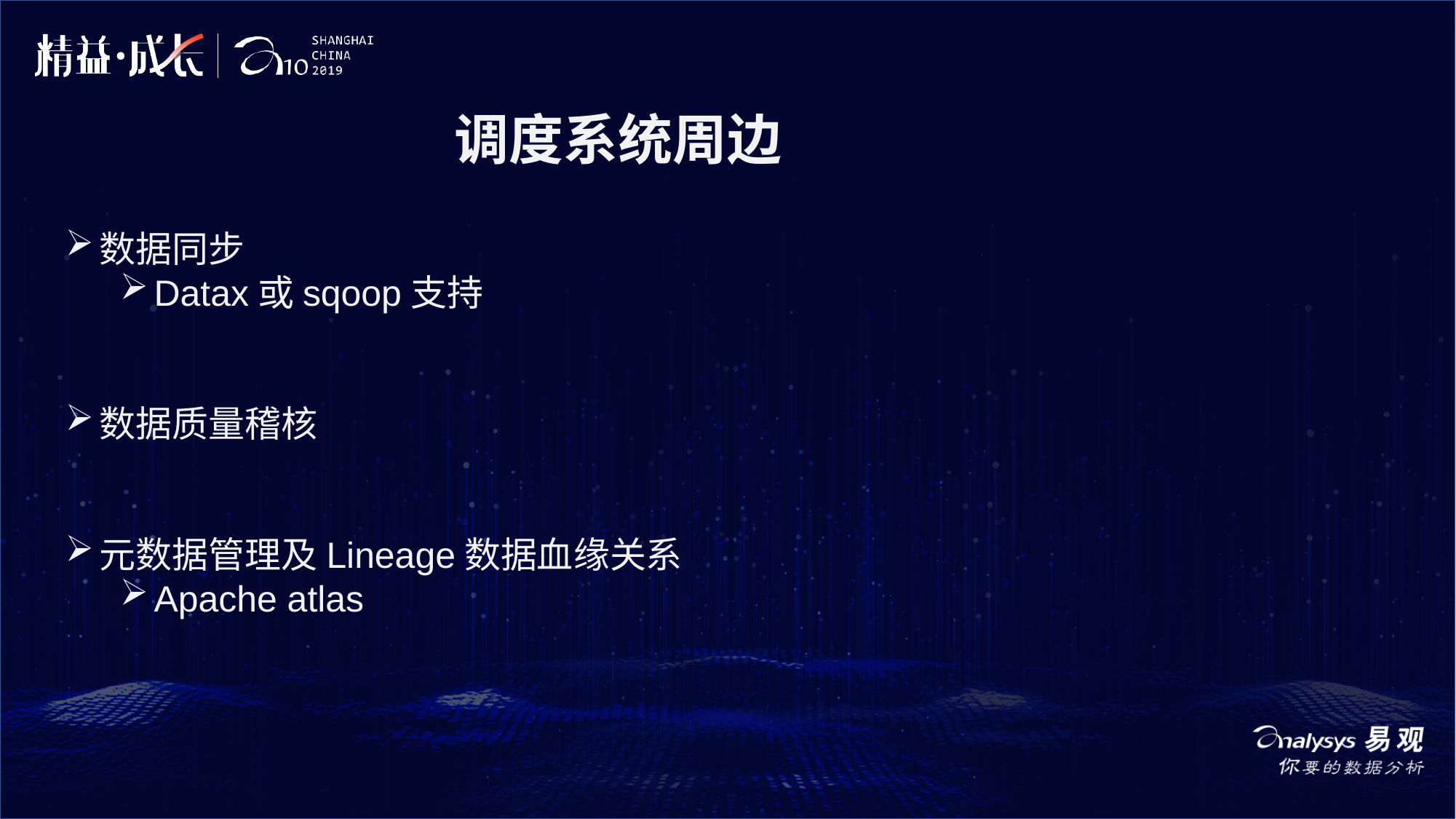

调度系统周边
数据同步
Datax或sqoop支持

数据质量稽核

元数据管理及Lineage数据血缘关系
Apache atlas